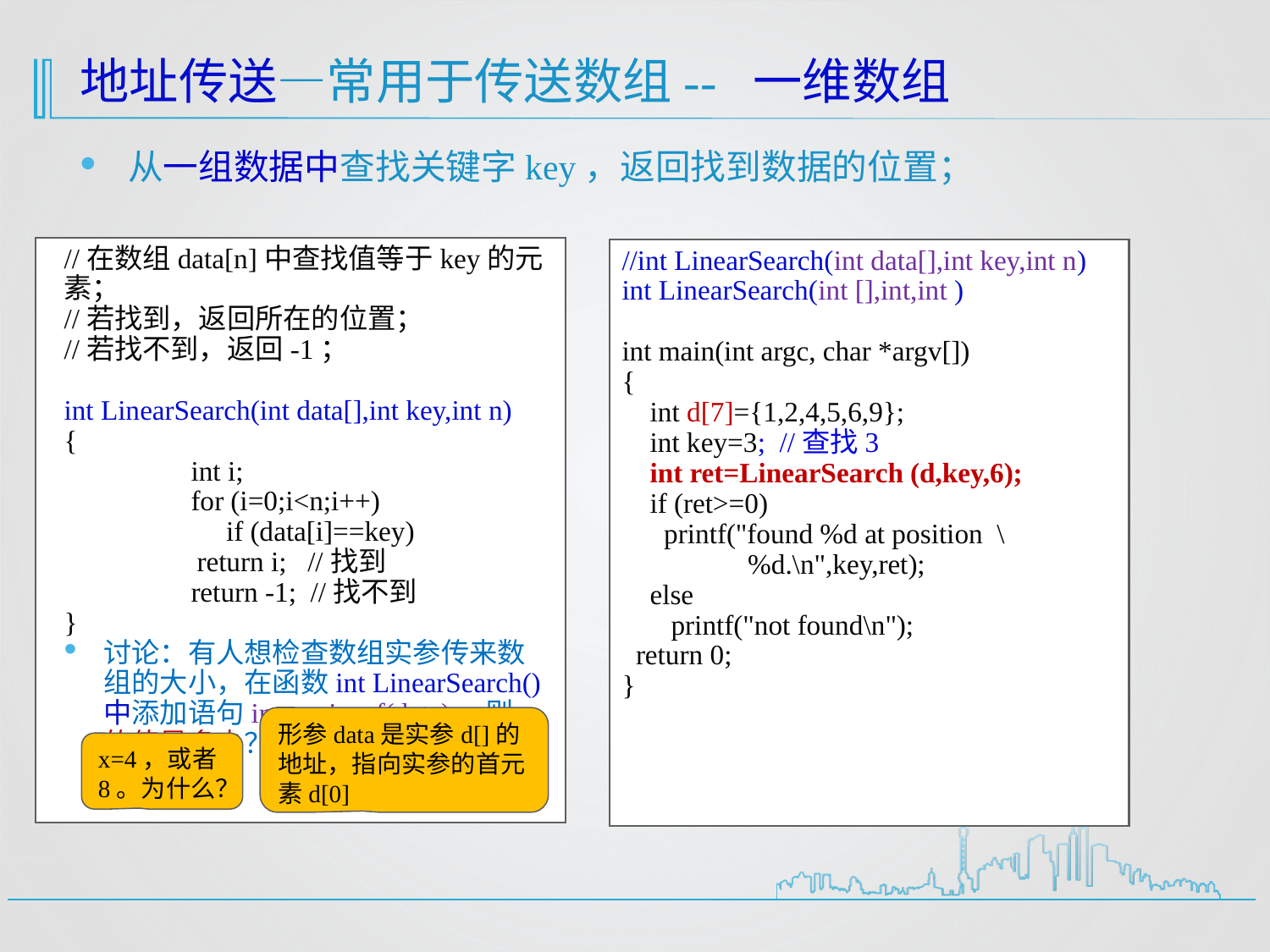

# 地址传送—常用于传送数组--  一维数组
从一组数据中查找关键字key，返回找到数据的位置；

//在数组data[n]中查找值等于key的元素；
//若找到，返回所在的位置；
//若找不到，返回-1；

int LinearSearch(int data[],int key,int n)
{
   	int i;
	for (i=0;i<n;i++)
	     if (data[i]==key)
                   return i;   //找到
	return -1;  //找不到
}
讨论：有人想检查数组实参传来数组的大小，在函数int LinearSearch()中添加语句int x=sizeof(data)，则x的值是多少？

//int LinearSearch(int data[],int key,int n)
int LinearSearch(int [],int,int )

int main(int argc, char *argv[])
{
    int d[7]={1,2,4,5,6,9};
    int key=3;  //查找3
    int ret=LinearSearch (d,key,6);
    if (ret>=0)
      printf("found %d at position  \
                  %d.\n",key,ret);
    else
       printf("not found\n");
  return 0;
}
形参data是实参d[]的地址，指向实参的首元素d[0]
x=4，或者8。为什么？